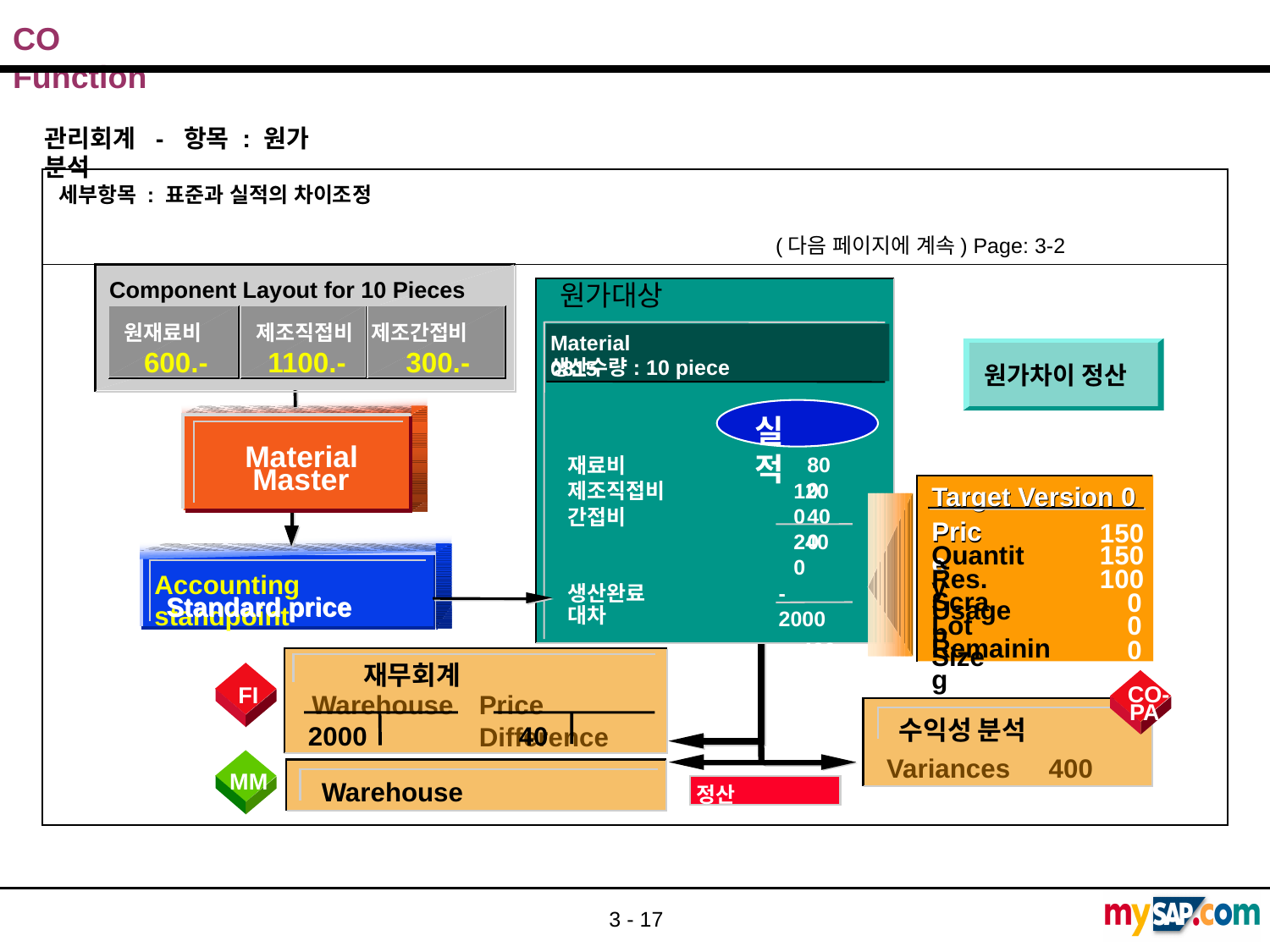

관리회계  -  항목 : 원가 분석
세부항목 : 표준과 실적의 차이조정

                                                                                                                         (다음 페이지에 계속) Page: 3-2

Component Layout for 10 Pieces
원가대상

원재료비
제조직접비
제조간접비

Material 0815

600.-
1100.-
300.-

생산수량: 10 piece

실 적

Material

800
재료비

Master

제조직접비
1200
Target Version 0
Target Version 0

400
간접비

Price
Price
150

2400

Quantity

150

Res. Usage

100

Accounting standpoint

- 2000
생산완료

Scrap

0
Standard price  200.-
Standard price  200.-

대차

 400
Lot Size

0

Remaining

0

재무회계

CO-
FI

Warehouse
Price Difference

PA

수익성 분석

2000
400

Variances
400

MM

Warehouse

정산

원가차이 정산